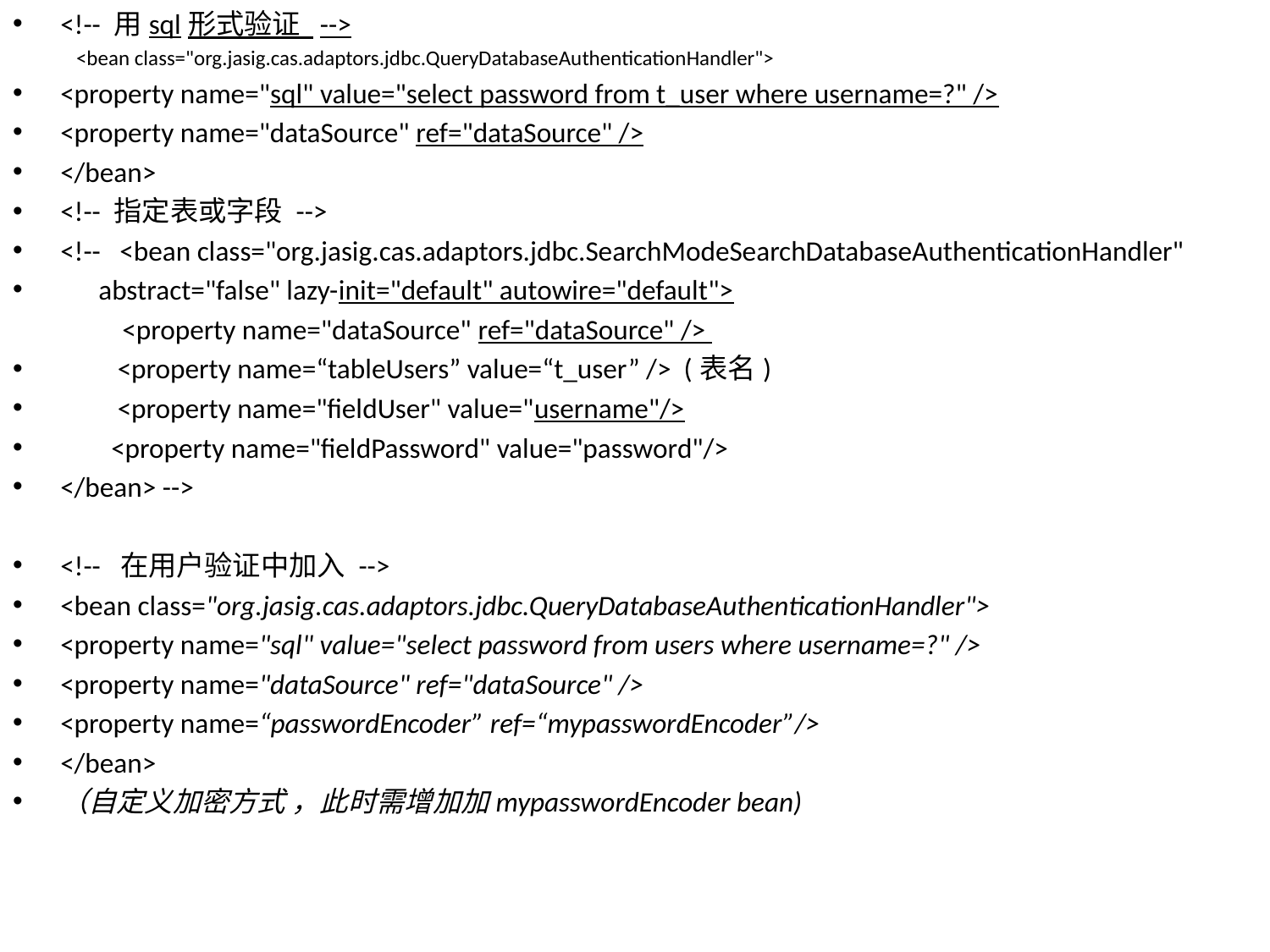

<!-- 用sql形式验证  -->
<bean class="org.jasig.cas.adaptors.jdbc.QueryDatabaseAuthenticationHandler">
<property name="sql" value="select password from t_user where username=?" />
<property name="dataSource" ref="dataSource" />
</bean>
<!-- 指定表或字段 -->
<!--   <bean class="org.jasig.cas.adaptors.jdbc.SearchModeSearchDatabaseAuthenticationHandler"
      abstract="false" lazy-init="default" autowire="default">
  	 <property name="dataSource" ref="dataSource" />
         <property name=“tableUsers” value=“t_user” />  (表名)
         <property name="fieldUser" value="username"/>
        <property name="fieldPassword" value="password"/>
</bean> -->

<!--  在用户验证中加入 -->
<bean class="org.jasig.cas.adaptors.jdbc.QueryDatabaseAuthenticationHandler">
<property name="sql" value="select password from users where username=?" />
<property name="dataSource" ref="dataSource" />
<property name=“passwordEncoder” ref=“mypasswordEncoder”/>
</bean>
（自定义加密方式 ，此时需增加加mypasswordEncoder bean)